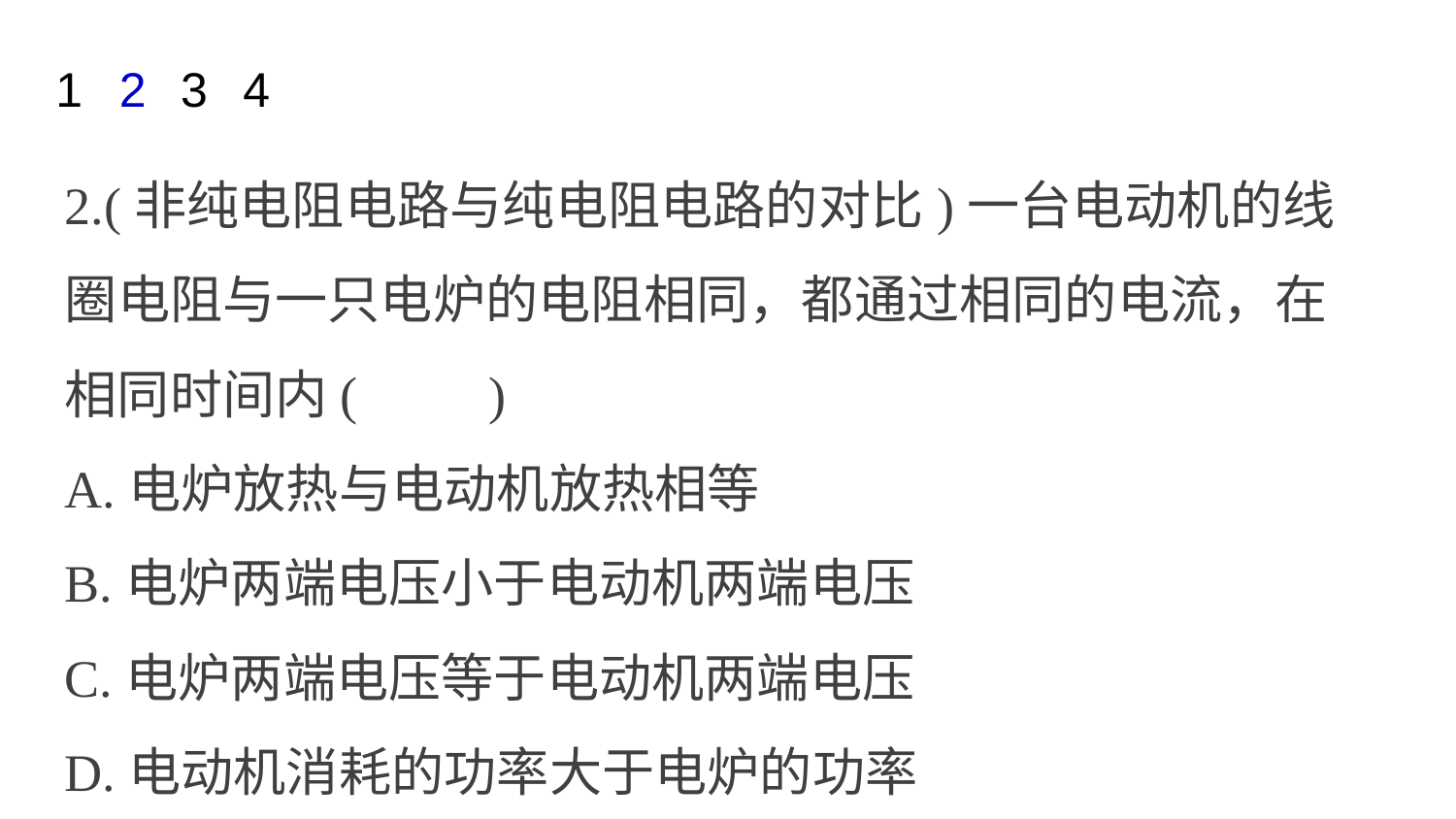

1
2
3
4
2.(非纯电阻电路与纯电阻电路的对比)一台电动机的线圈电阻与一只电炉的电阻相同，都通过相同的电流，在相同时间内(　　)
A.电炉放热与电动机放热相等
B.电炉两端电压小于电动机两端电压
C.电炉两端电压等于电动机两端电压
D.电动机消耗的功率大于电炉的功率